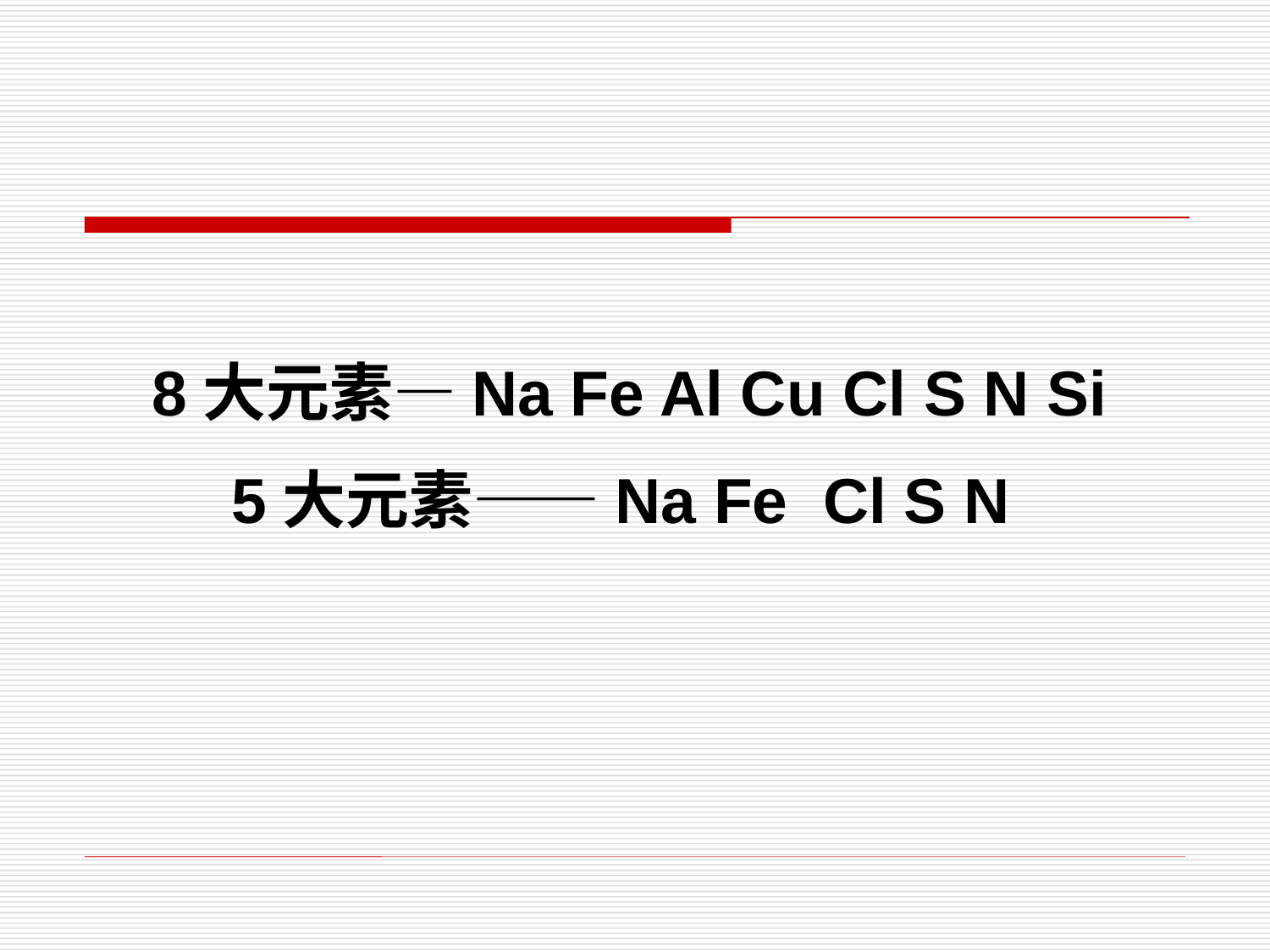

8大元素—Na Fe Al Cu Cl S N Si
5大元素——Na Fe  Cl S N